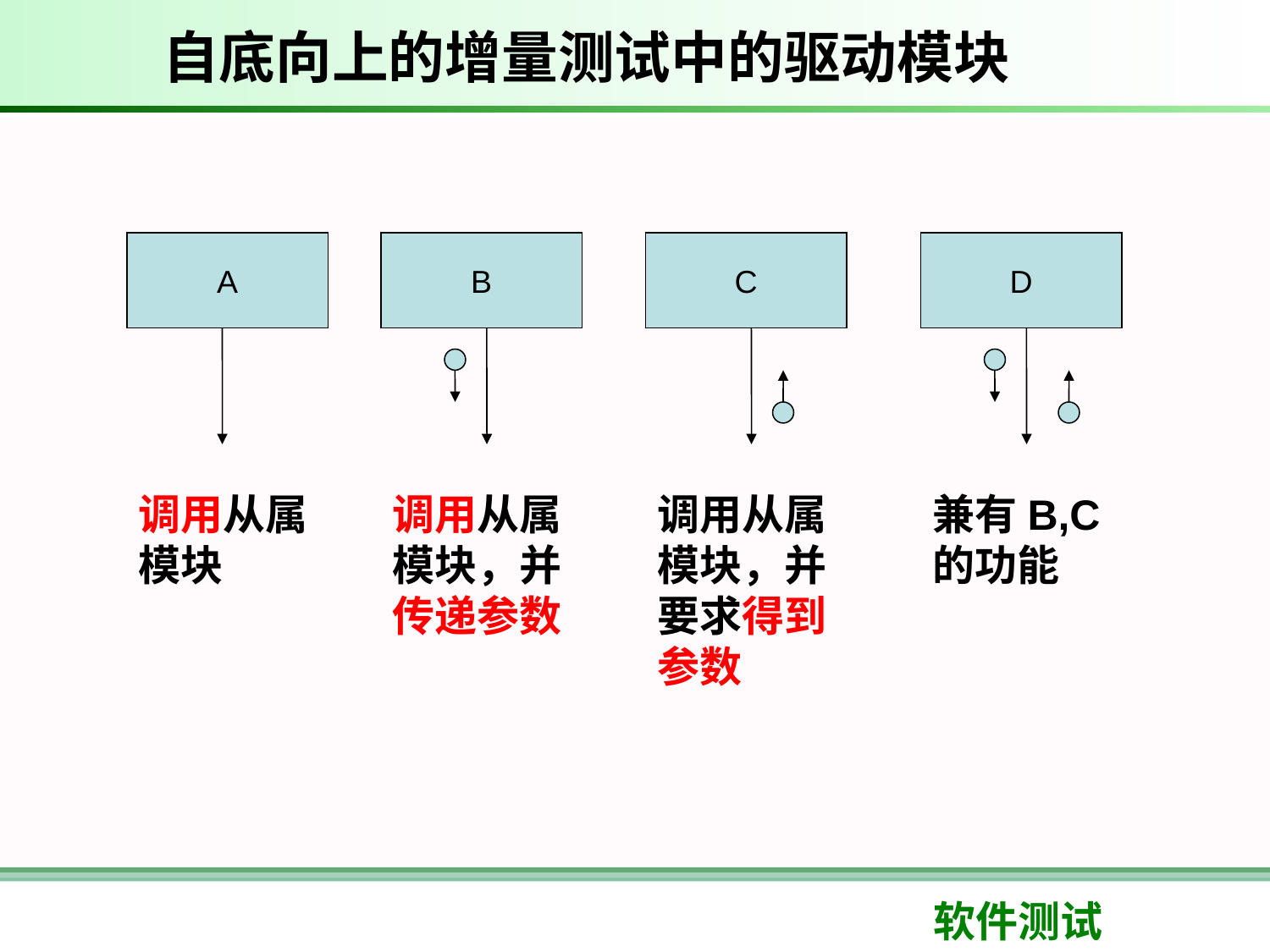

# 自底向上的增量测试中的驱动模块
A
B
C
D

调用从属模块
调用从属模块，并传递参数
调用从属模块，并要求得到参数
兼有B,C的功能